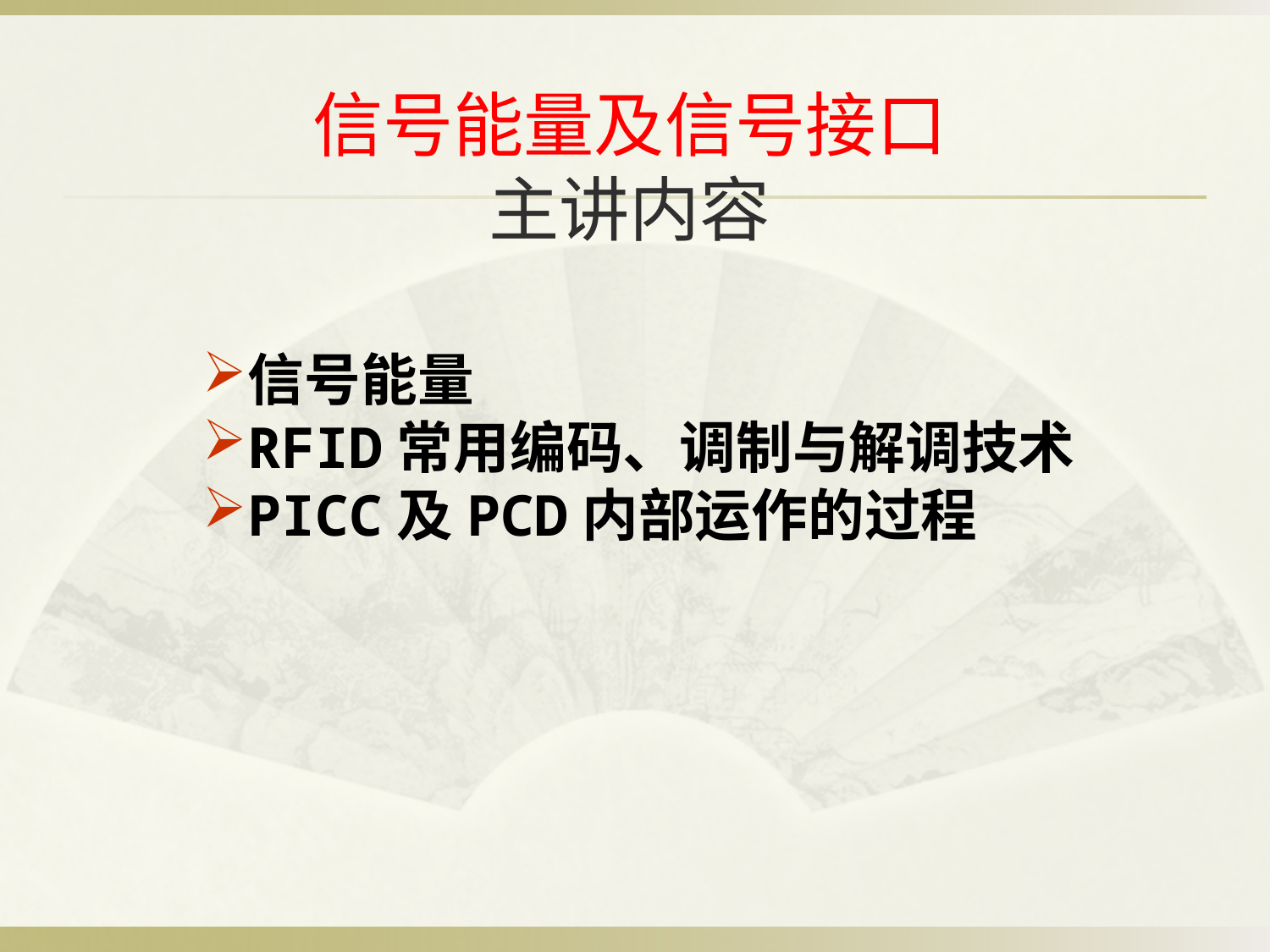

信号能量及信号接口
主讲内容

信号能量
RFID常用编码、调制与解调技术
PICC及PCD内部运作的过程